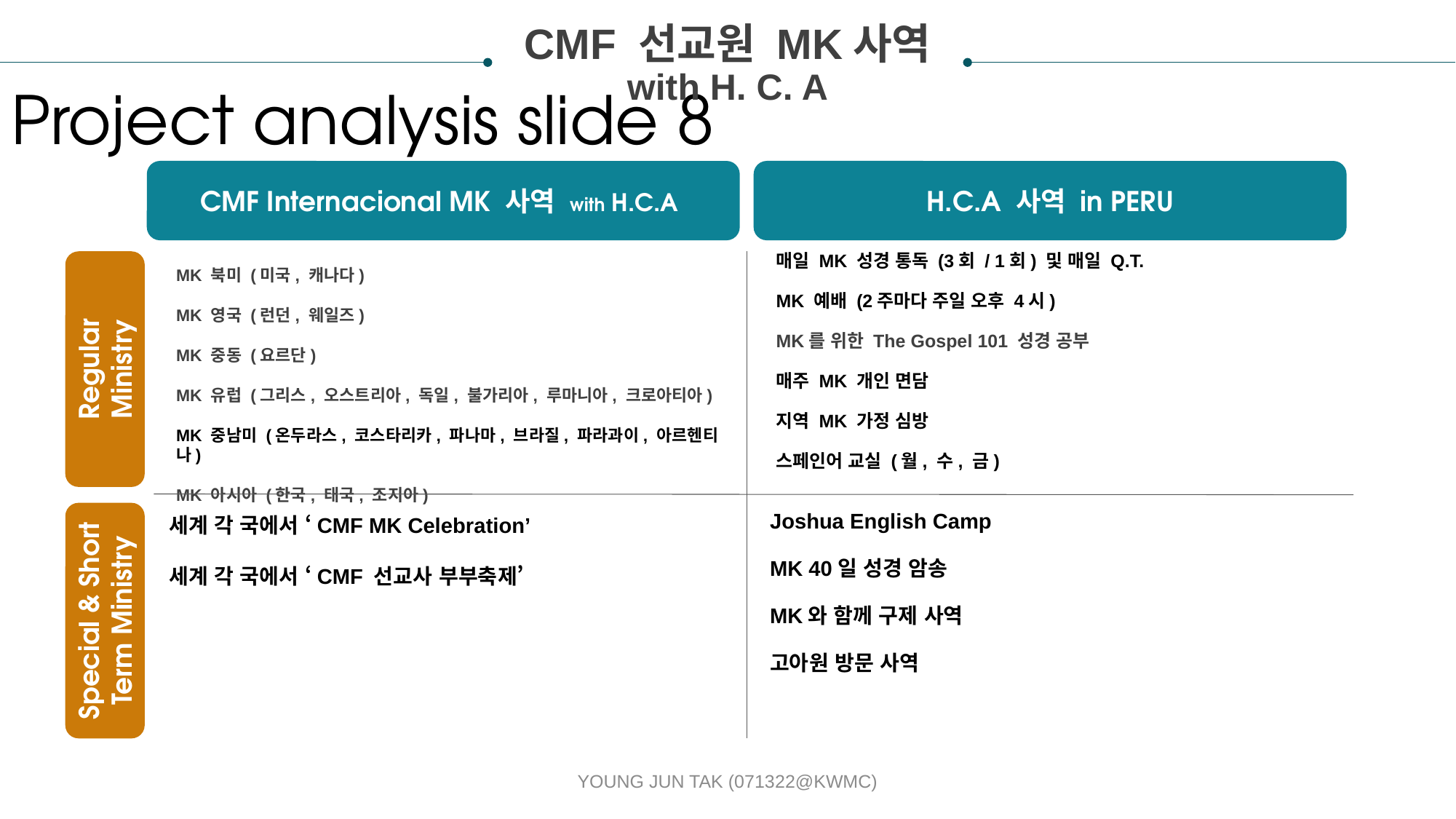

CMF 선교원 MK사역
with H. C. A

Project analysis slide 8
CMF Internacional MK 사역 with H.C.A

H.C.A 사역 in PERU

매일 MK 성경 통독 (3회 / 1회) 및 매일 Q.T.
MK 예배 (2주마다 주일 오후 4시)
MK를 위한 The Gospel 101 성경 공부
매주 MK 개인 면담
지역 MK 가정 심방
스페인어 교실 (월, 수, 금)
MK 북미 (미국, 캐나다)

MK 영국 (런던, 웨일즈)

MK 중동 (요르단)

MK 유럽 (그리스, 오스트리아, 독일, 불가리아, 루마니아, 크로아티아)

MK 중남미 (온두라스, 코스타리카, 파나마, 브라질, 파라과이, 아르헨티나)

MK 아시아 (한국, 태국, 조지아)
Regular Ministry
Joshua English Camp

MK 40일 성경 암송

MK와 함께 구제 사역

고아원 방문 사역

세계 각 국에서 ‘CMF MK Celebration’

세계 각 국에서 ‘CMF 선교사 부부축제’
Special & Short Term Ministry
YOUNG JUN TAK (071322@KWMC)